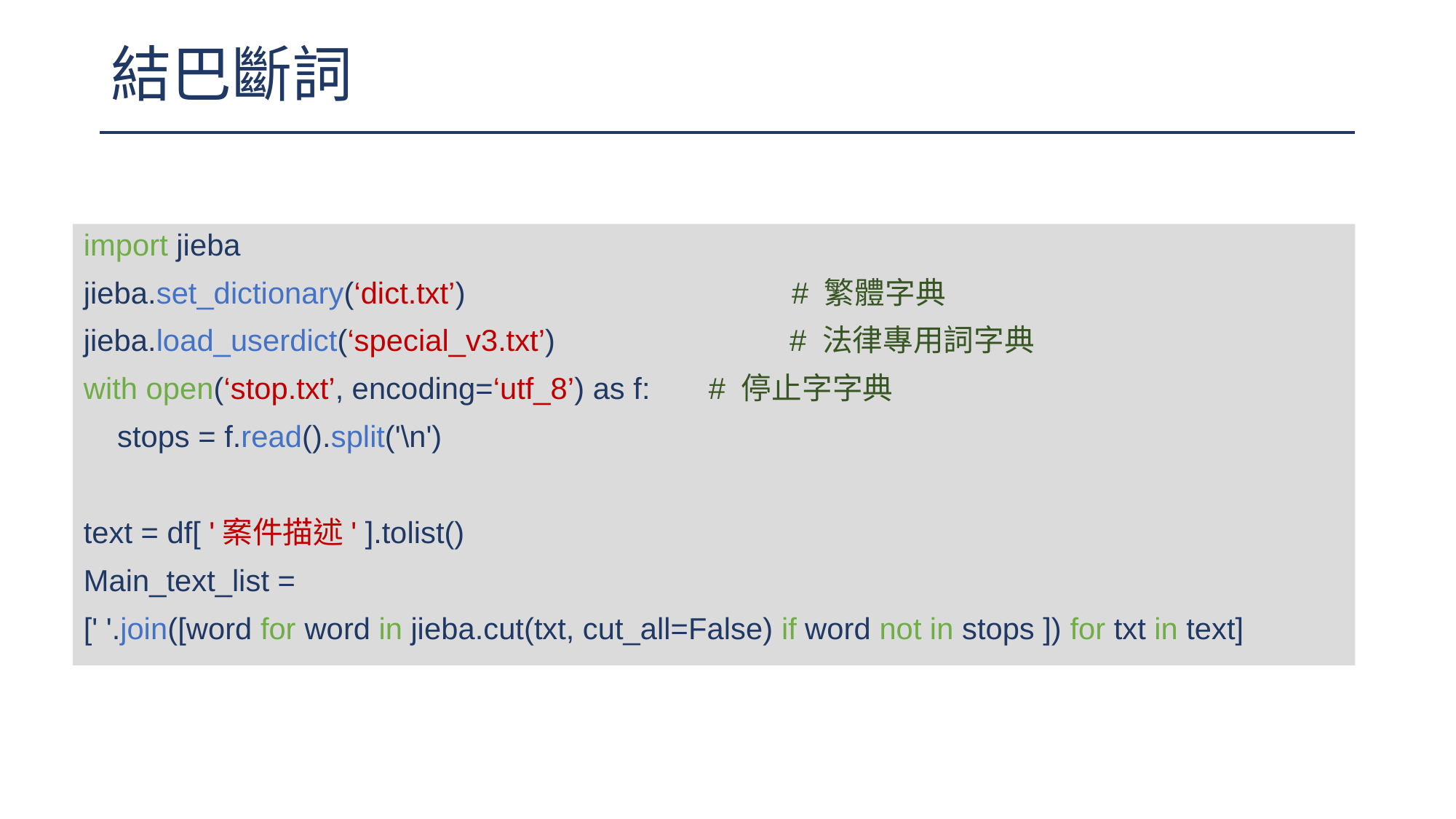

# 結巴斷詞
import jieba
jieba.set_dictionary(‘dict.txt’)                                       # 繁體字典
jieba.load_userdict(‘special_v3.txt’)                            # 法律專用詞字典
with open(‘stop.txt’, encoding=‘utf_8’) as f:       # 停止字字典
    stops = f.read().split('\n')

text = df[ '案件描述' ].tolist()
Main_text_list =
[' '.join([word for word in jieba.cut(txt, cut_all=False) if word not in stops ]) for txt in text]